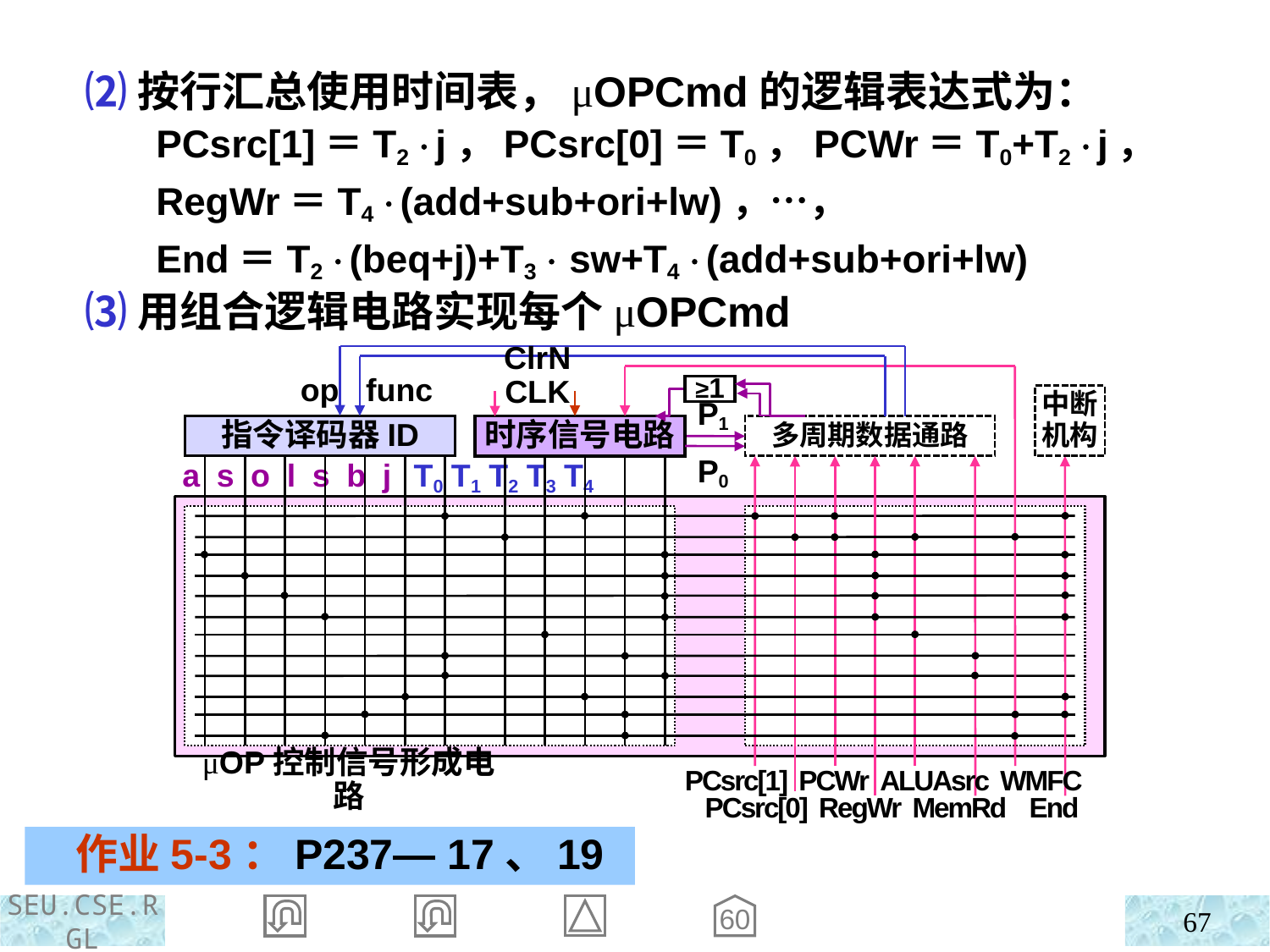

⑵按行汇总使用时间表，μOPCmd的逻辑表达式为：
           PCsrc[1]＝T2 ⋅j，PCsrc[0]＝T0，PCWr＝T0+T2 ⋅j，
           RegWr＝T4 ⋅(add+sub+ori+lw)，…，
           End＝T2 ⋅(beq+j)+T3 ⋅ sw+T4 ⋅(add+sub+ori+lw)
     ⑶用组合逻辑电路实现每个μOPCmd
ClrN CLK
op   func
≥1
中断机构
P1
P0
指令译码器ID
时序信号电路
多周期数据通路
a s o l s b j  T0 T1 T2 T3 T4

μOP控制信号形成电路
PCsrc[1]  PCWr  ALUAsrc  WMFC
   PCsrc[0]  RegWr  MemRd    End
   作业5-3：P237— 17、19
60

67